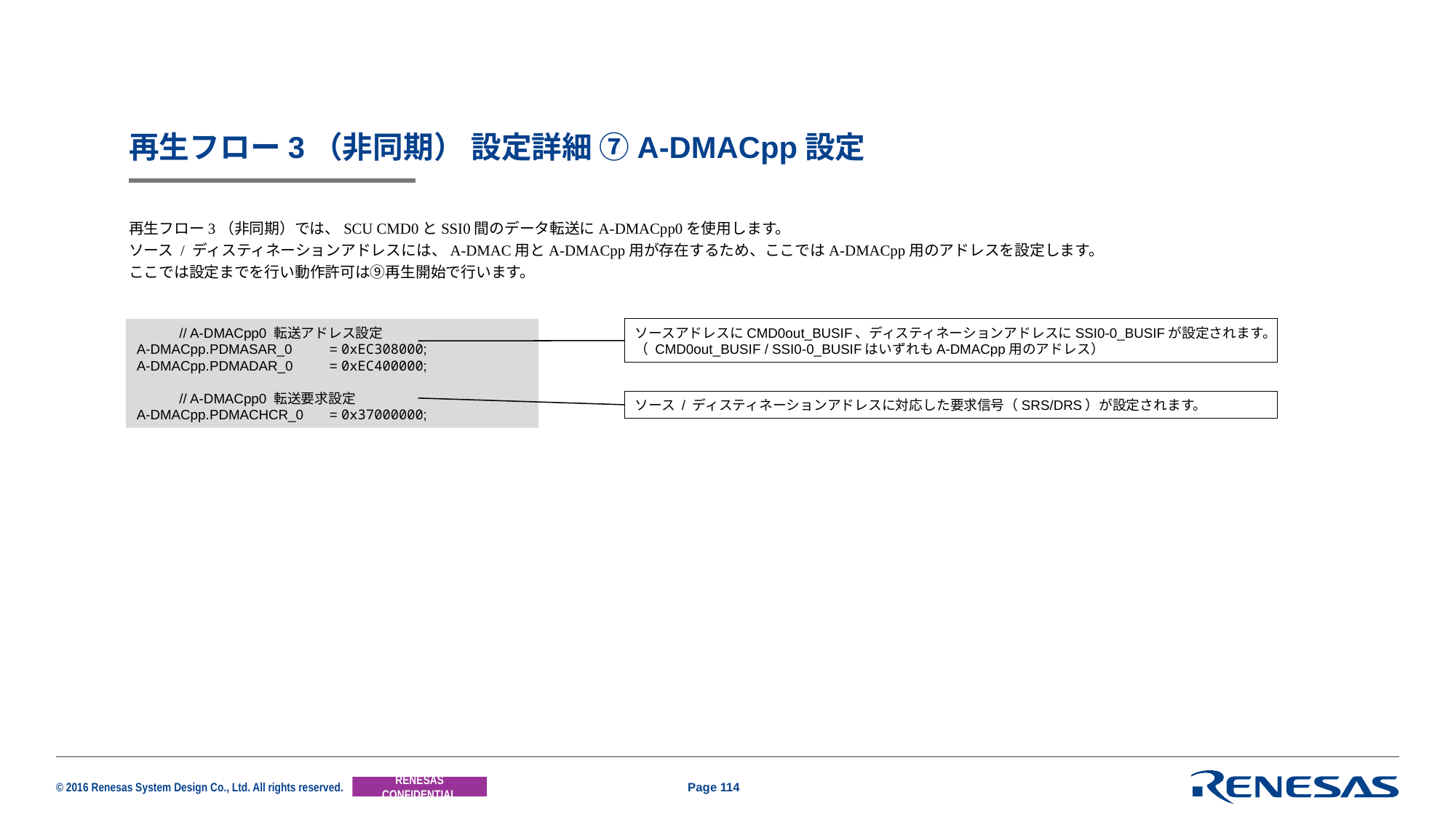

# 再生フロー3（非同期） 設定詳細 ⑦A-DMACpp設定
再生フロー3（非同期）では、SCU CMD0とSSI0間のデータ転送にA-DMACpp0を使用します。
ソース / ディスティネーションアドレスには、A-DMAC用とA-DMACpp用が存在するため、ここではA-DMACpp用のアドレスを設定します。
ここでは設定までを行い動作許可は⑨再生開始で行います。
	// A-DMACpp0 転送アドレス設定
A-DMACpp.PDMASAR_0 	= 0xEC308000;
A-DMACpp.PDMADAR_0	= 0xEC400000;
	// A-DMACpp0 転送要求設定
A-DMACpp.PDMACHCR_0	= 0x37000000;
ソースアドレスにCMD0out_BUSIF、ディスティネーションアドレスにSSI0-0_BUSIFが設定されます。
（ CMD0out_BUSIF / SSI0-0_BUSIFはいずれもA-DMACpp用のアドレス）
ソース / ディスティネーションアドレスに対応した要求信号（SRS/DRS）が設定されます。
Page 114